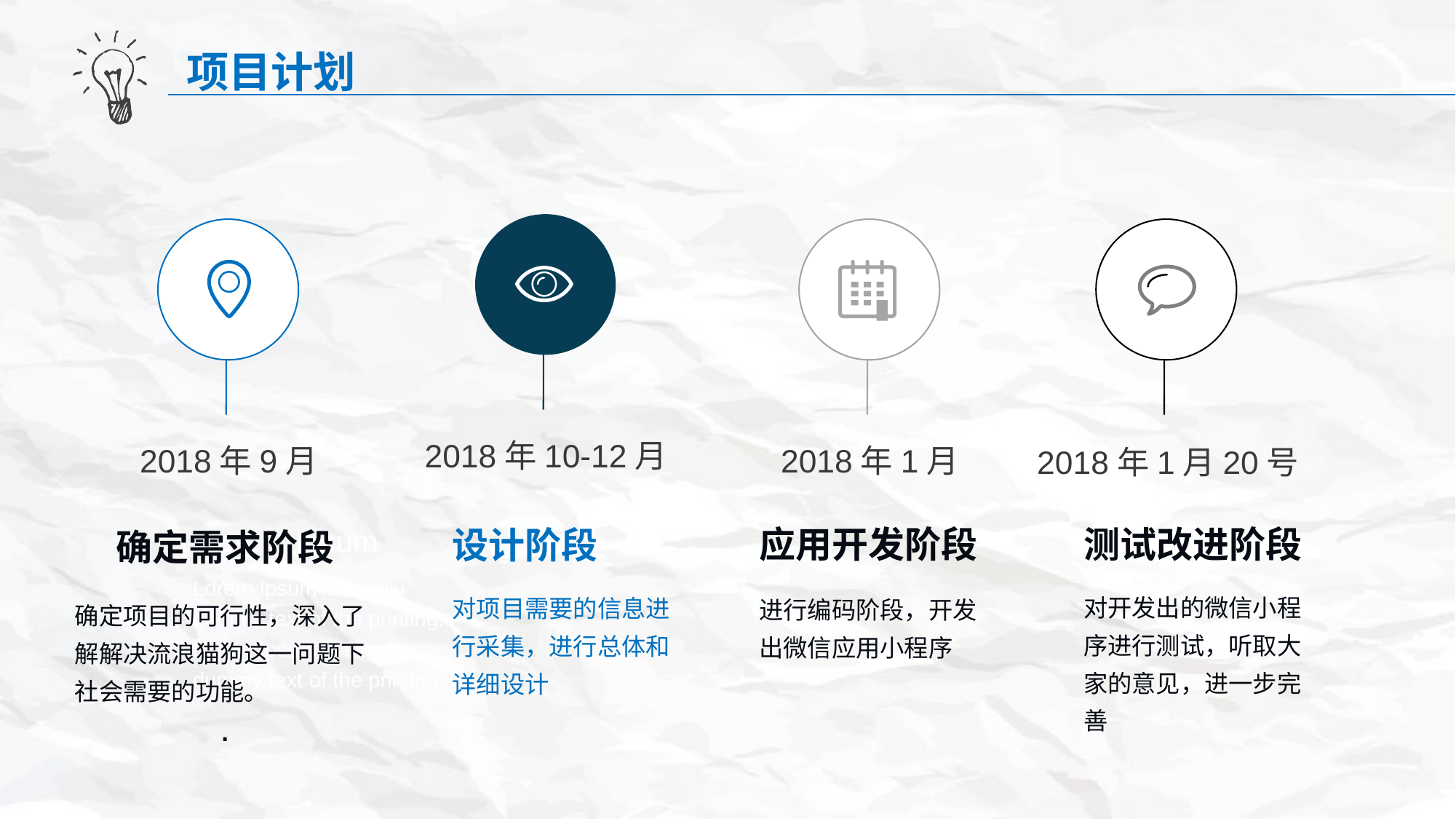

项目计划

2018年10-12月
设计阶段

对项目需要的信息进行采集，进行总体和详细设计

2018年9月
确定需求阶段

确定项目的可行性，深入了解解决流浪猫狗这一问题下社会需要的功能。
.

2018年1月
应用开发阶段

进行编码阶段，开发出微信应用小程序

2018年1月20号
测试改进阶段

对开发出的微信小程序进行测试，听取大家的意见，进一步完善
Lorem Ipsum
Lorem Ipsum is simply dummy text of the printing. Lorem Ipsum is simply dummy text of the printing.